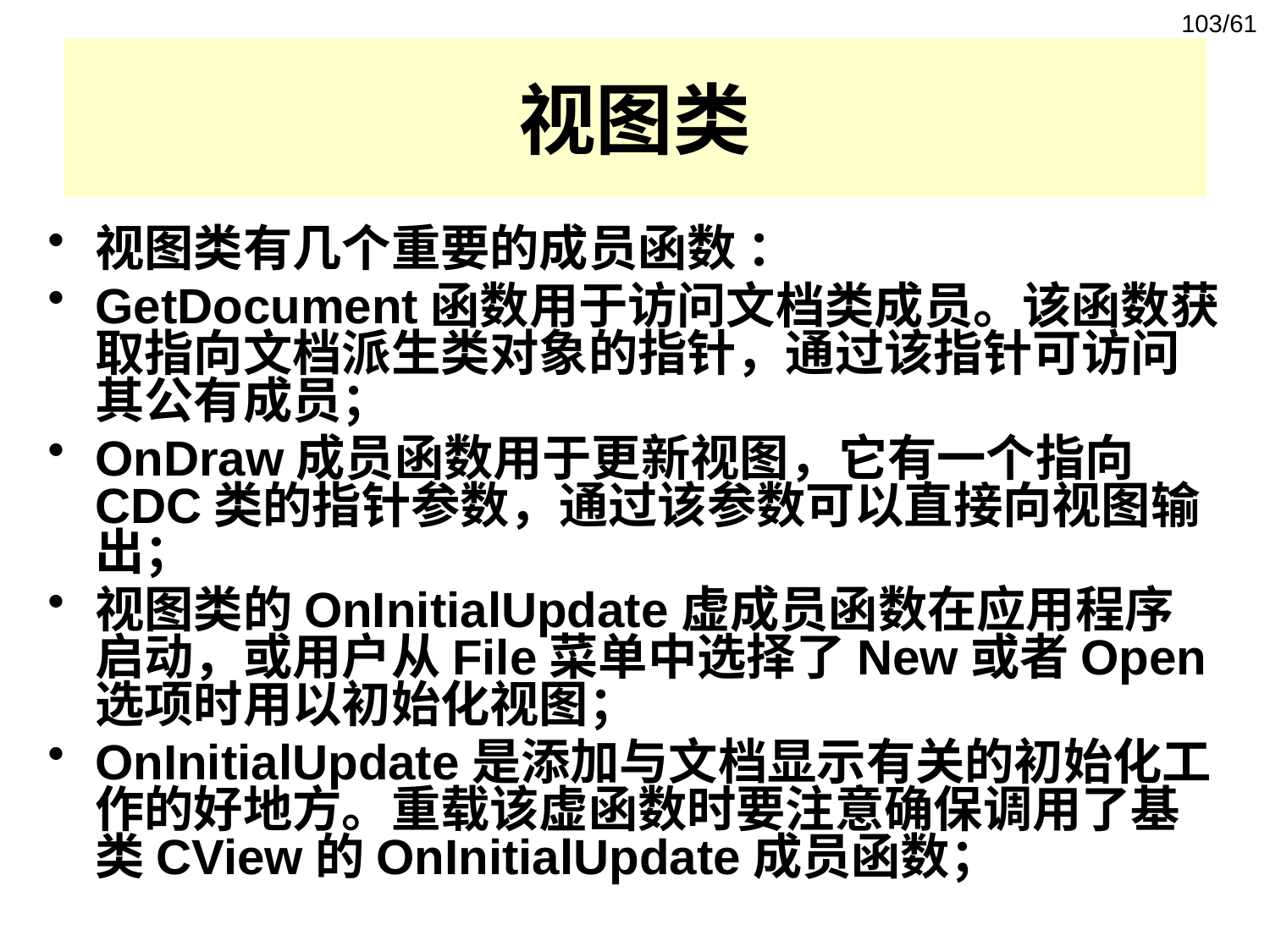

103/61
# 视图类
视图类有几个重要的成员函数 ：
GetDocument函数用于访问文档类成员。该函数获取指向文档派生类对象的指针，通过该指针可访问其公有成员；
OnDraw成员函数用于更新视图，它有一个指向CDC类的指针参数，通过该参数可以直接向视图输出；
视图类的OnInitialUpdate虚成员函数在应用程序启动，或用户从File菜单中选择了New或者Open选项时用以初始化视图；
OnInitialUpdate是添加与文档显示有关的初始化工作的好地方。重载该虚函数时要注意确保调用了基类CView的OnInitialUpdate成员函数；